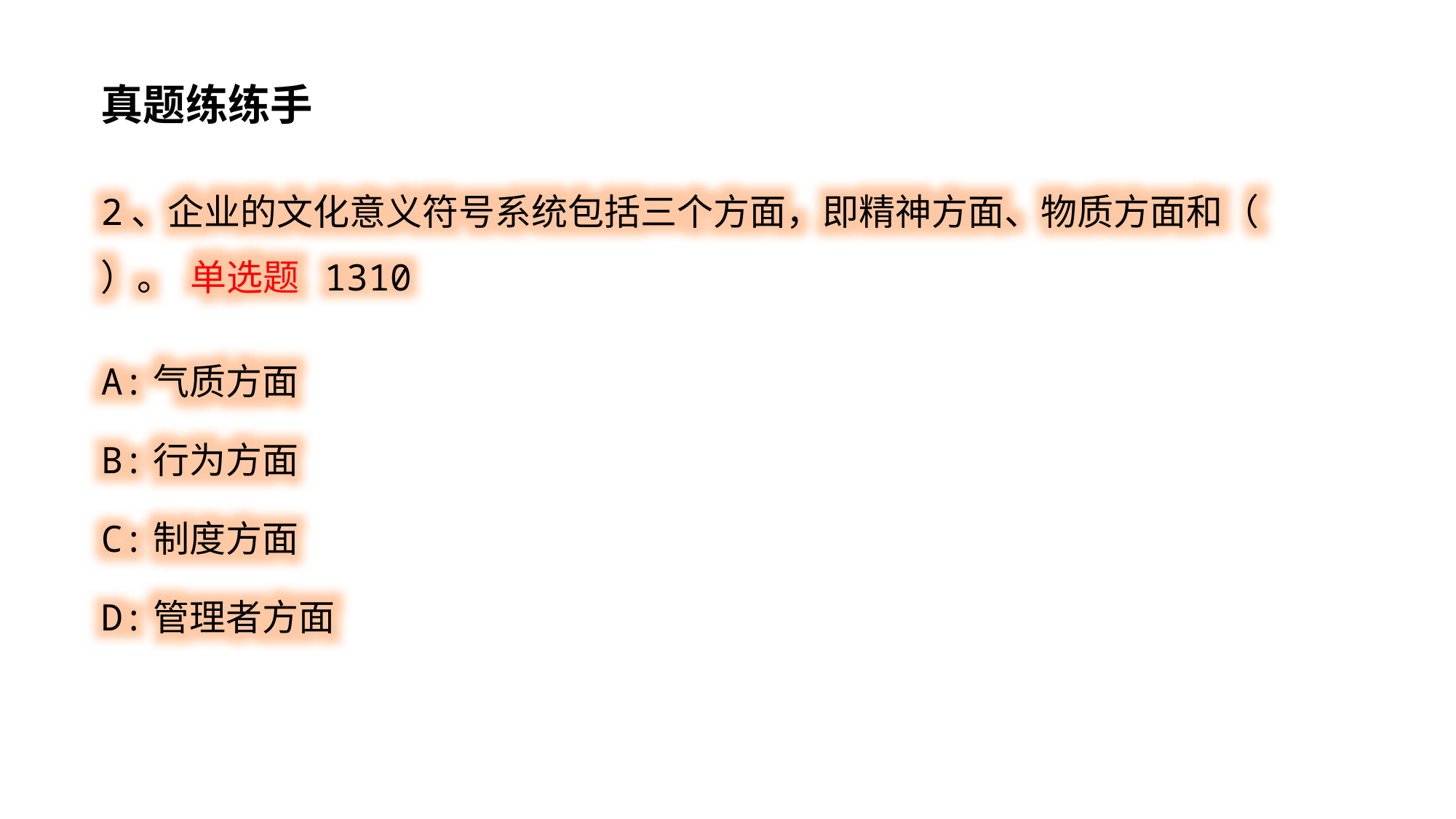

真题练练手
2、企业的文化意义符号系统包括三个方面，即精神方面、物质方面和（        ）。  单选题  1310

A:气质方面

B:行为方面

C:制度方面

D:管理者方面